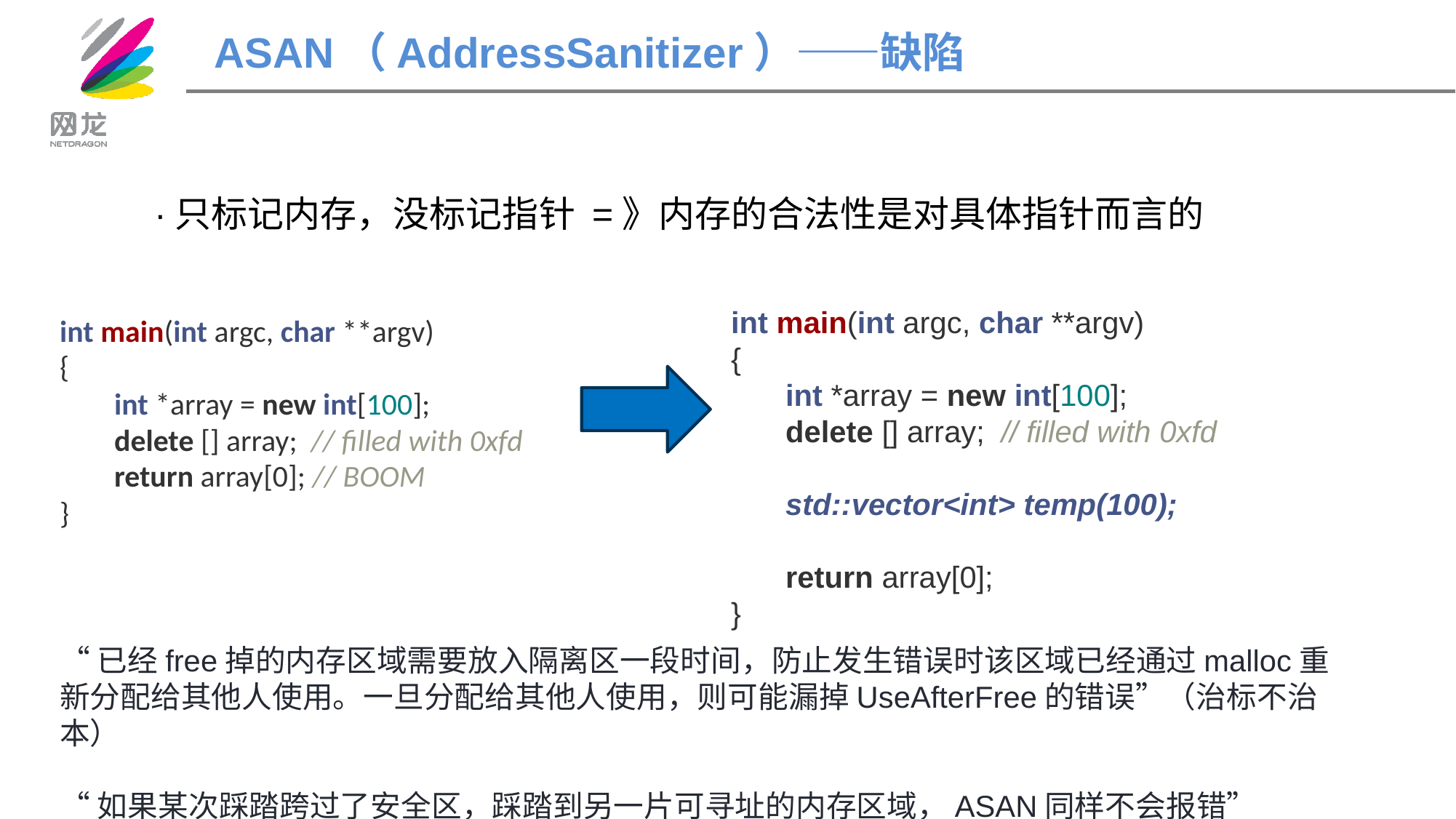

ASAN（AddressSanitizer）——缺陷
·只标记内存，没标记指针 =》内存的合法性是对具体指针而言的
int main(int argc, char **argv)
{
	int *array = new int[100];
	delete [] array;  // filled with 0xfd

	std::vector<int> temp(100);

	return array[0];
}
int main(int argc, char **argv)
{
	int *array = new int[100];
	delete [] array;  // filled with 0xfd
	return array[0]; // BOOM
}

“已经free掉的内存区域需要放入隔离区一段时间，防止发生错误时该区域已经通过malloc重新分配给其他人使用。一旦分配给其他人使用，则可能漏掉UseAfterFree的错误”（治标不治本）

“如果某次踩踏跨过了安全区，踩踏到另一片可寻址的内存区域，ASAN同样不会报错”